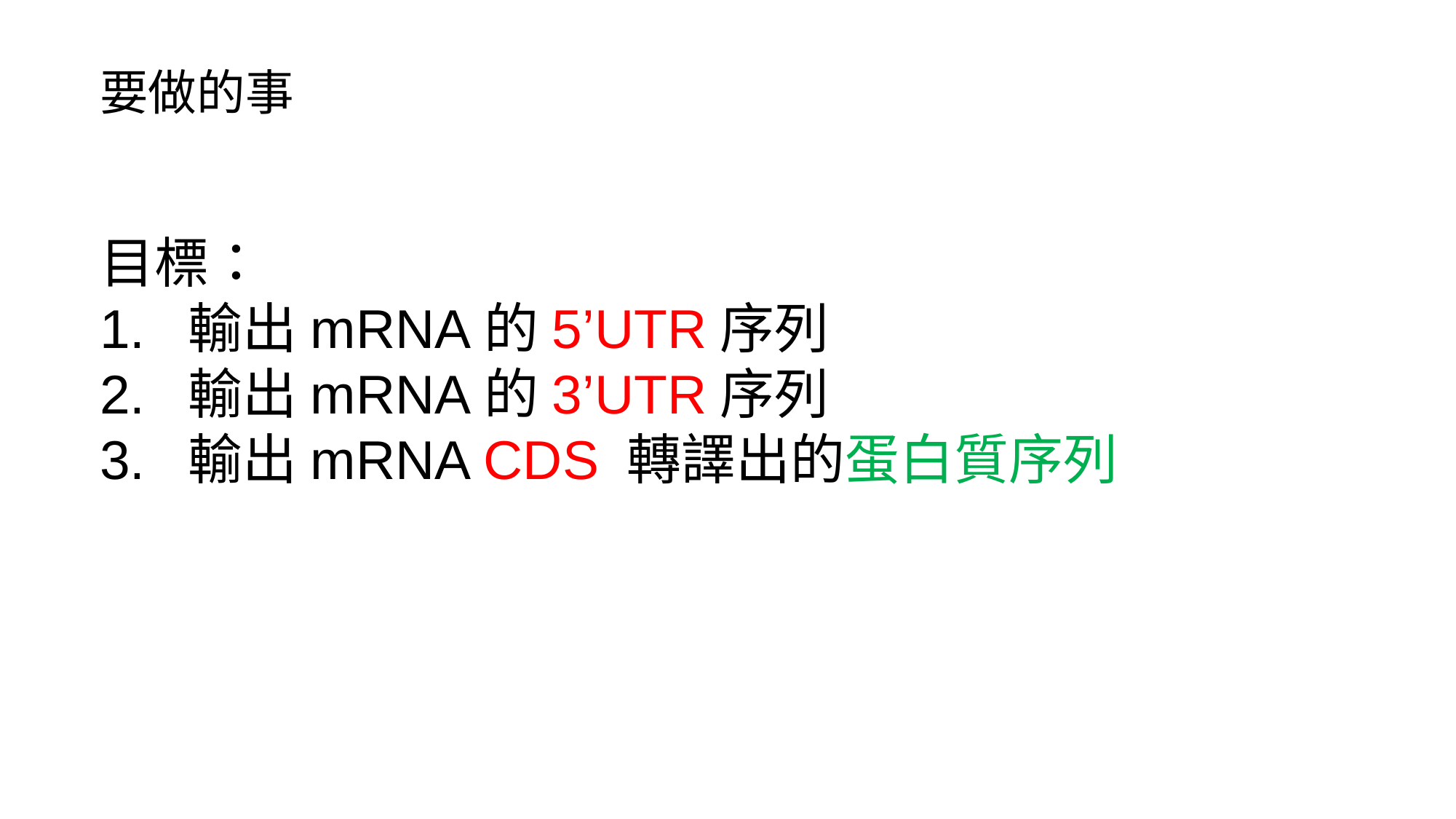

要做的事
目標：
輸出mRNA的5’UTR序列
輸出mRNA的3’UTR序列
輸出mRNA CDS 轉譯出的蛋白質序列